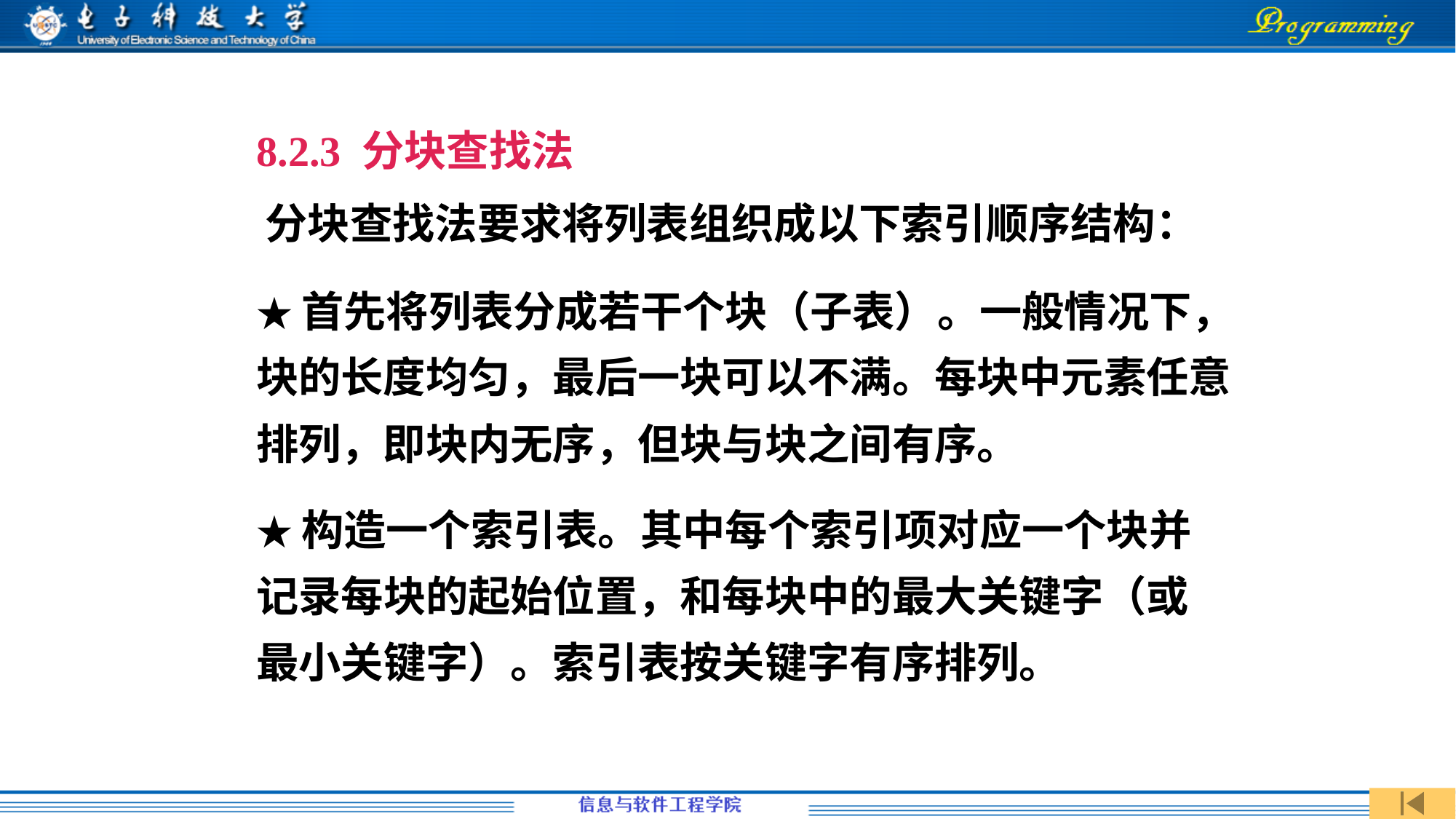

8.2.3 分块查找法
分块查找法要求将列表组织成以下索引顺序结构：
★首先将列表分成若干个块（子表）。一般情况下，块的长度均匀，最后一块可以不满。每块中元素任意排列，即块内无序，但块与块之间有序。
★构造一个索引表。其中每个索引项对应一个块并记录每块的起始位置，和每块中的最大关键字（或最小关键字）。索引表按关键字有序排列。